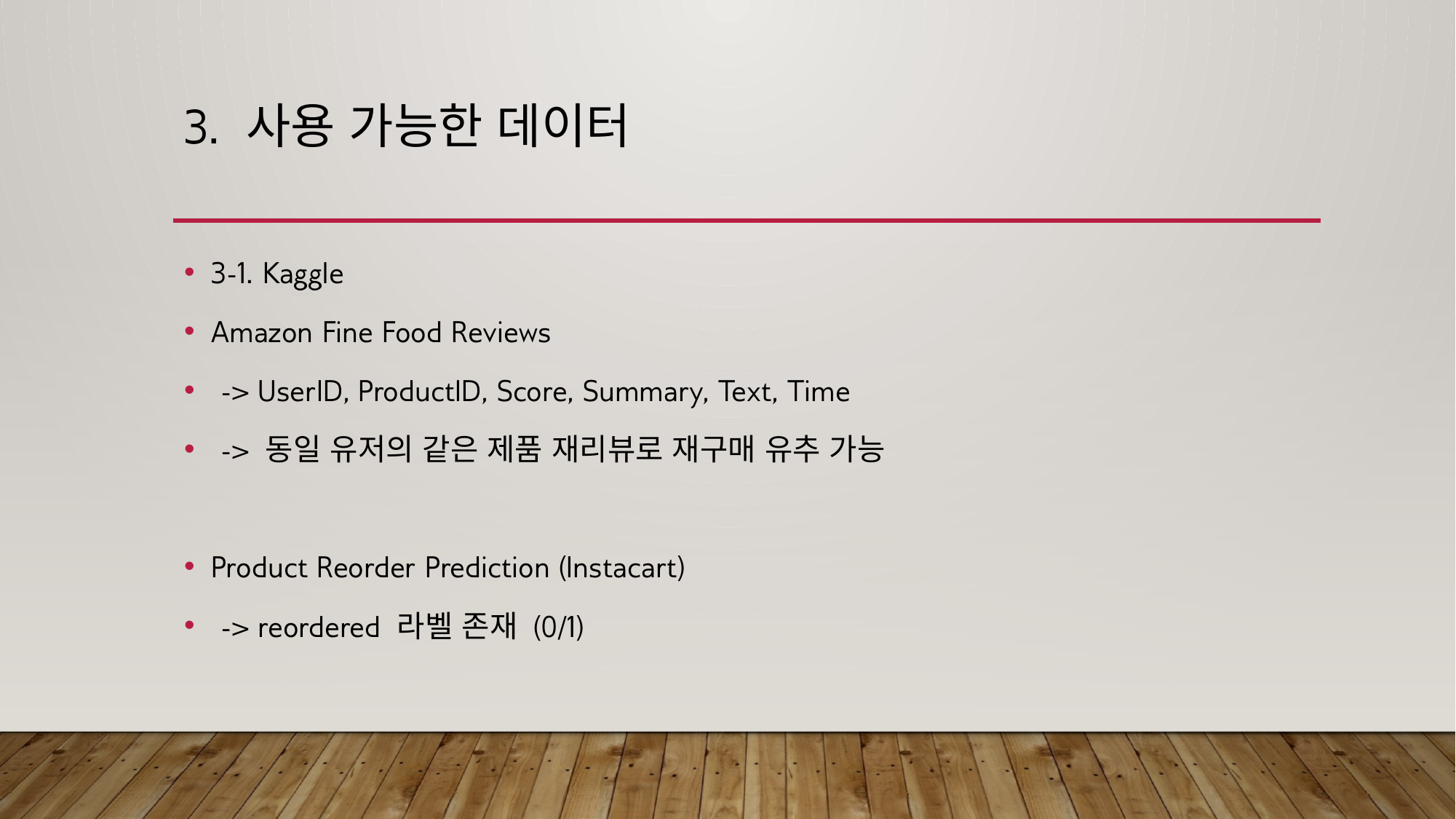

# 3. 사용 가능한 데이터
3-1. Kaggle
Amazon Fine Food Reviews
 -> UserID, ProductID, Score, Summary, Text, Time
 -> 동일 유저의 같은 제품 재리뷰로 재구매 유추 가능

Product Reorder Prediction (Instacart)
 -> reordered 라벨 존재 (0/1)